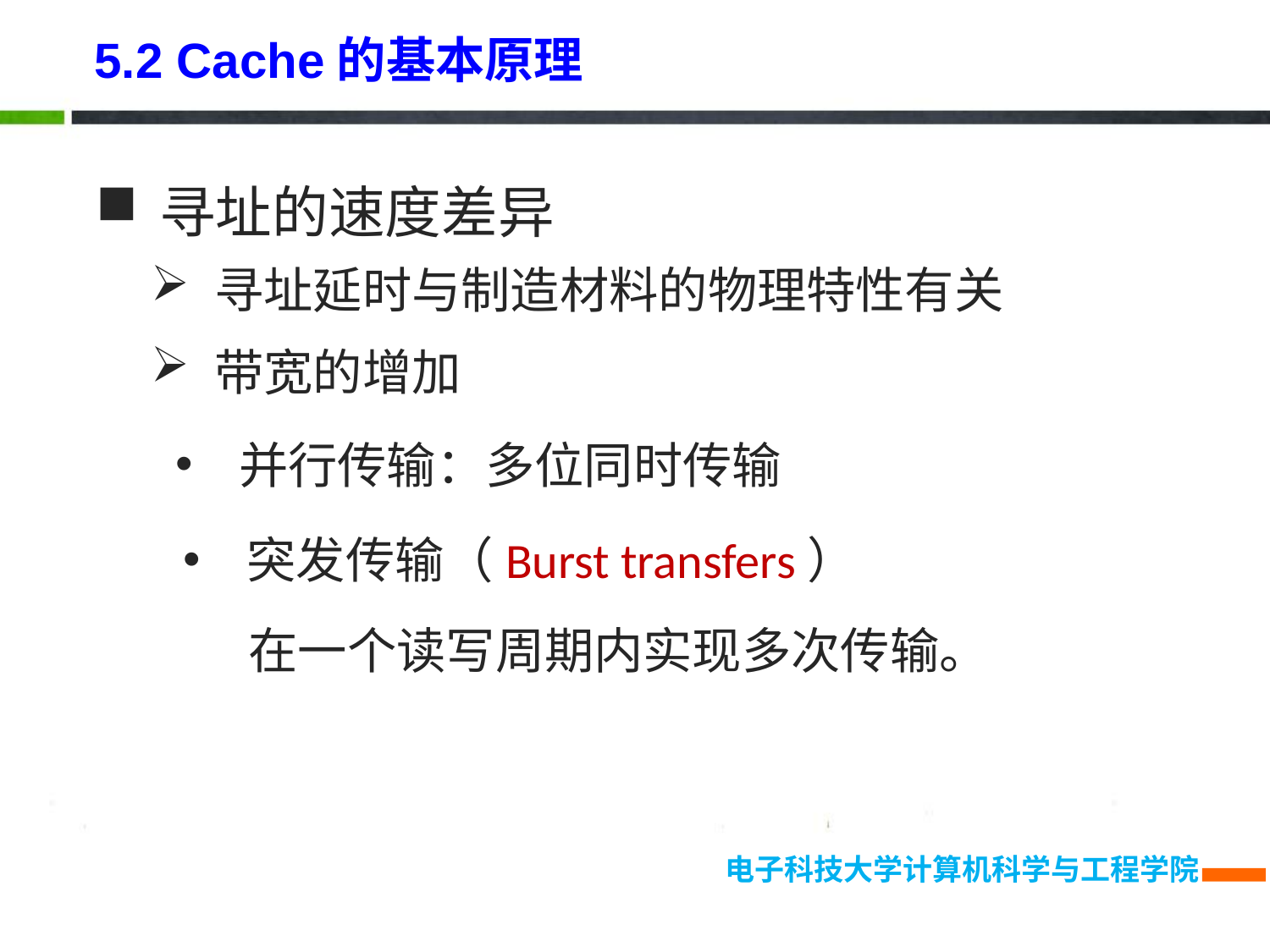

5.2 Cache的基本原理
寻址的速度差异
寻址延时与制造材料的物理特性有关
带宽的增加
并行传输：多位同时传输
突发传输（Burst transfers）
在一个读写周期内实现多次传输。
17